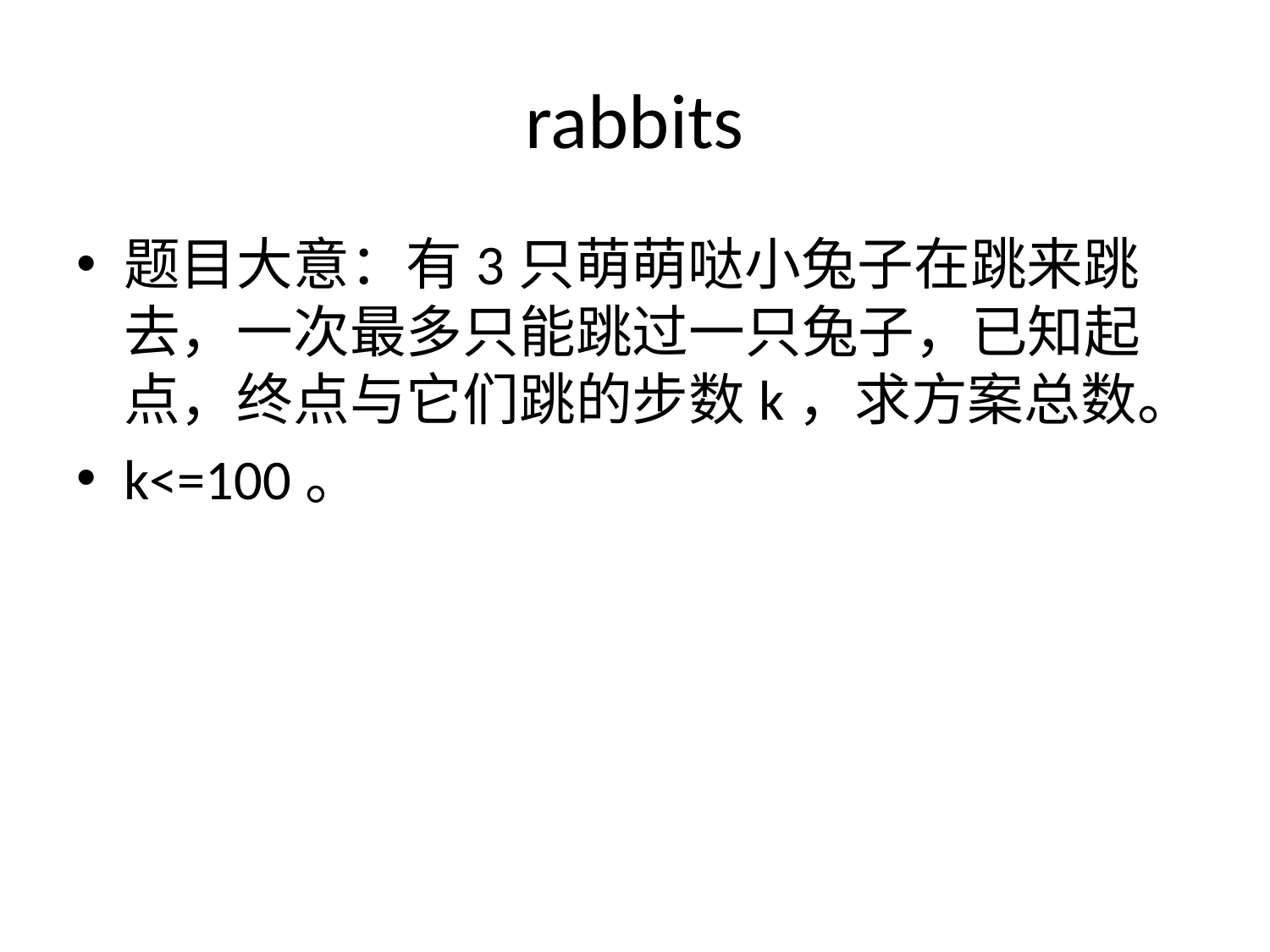

# rabbits
题目大意：有3只萌萌哒小兔子在跳来跳去，一次最多只能跳过一只兔子，已知起点，终点与它们跳的步数k，求方案总数。
k<=100。